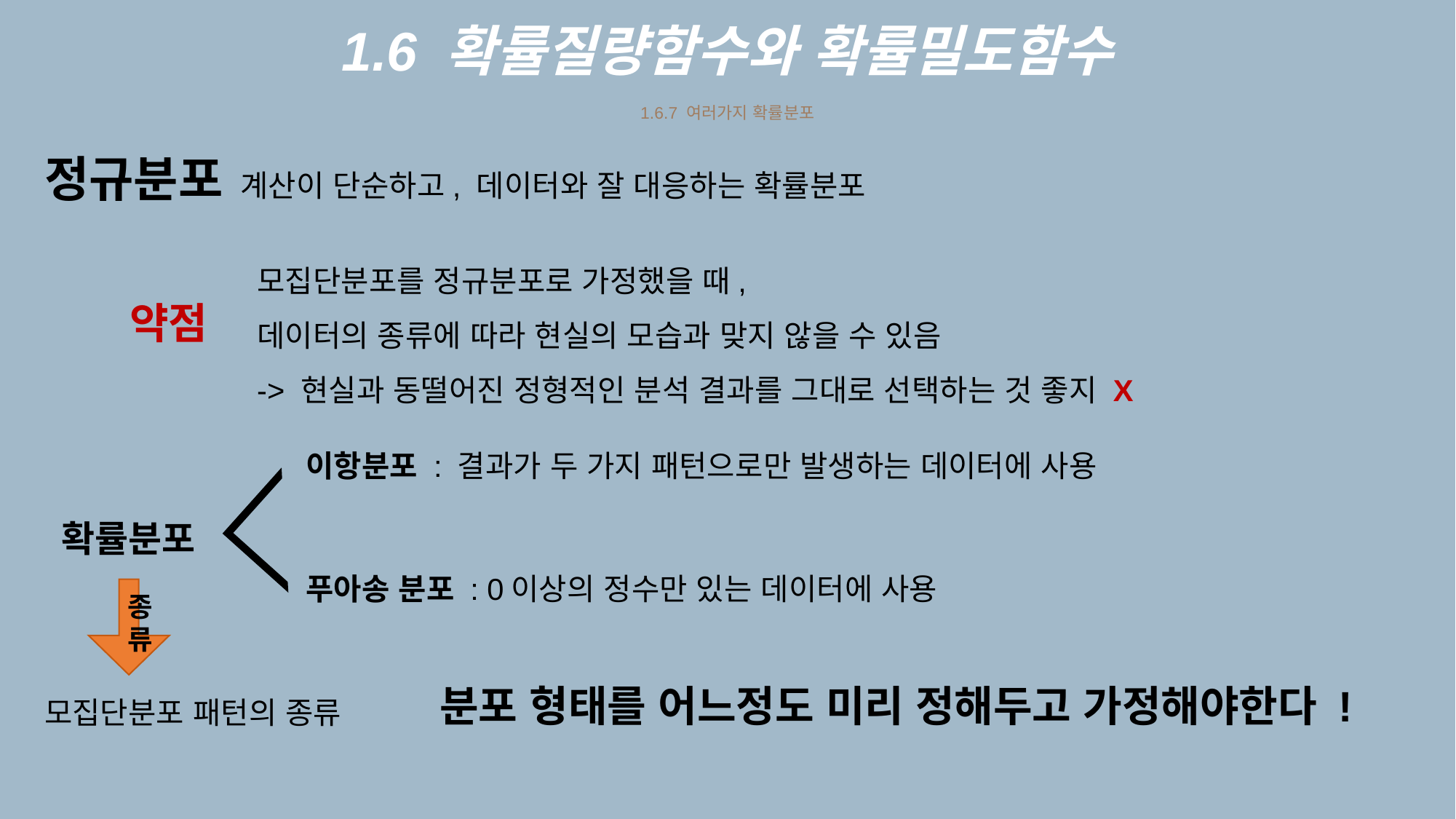

1.6 확률질량함수와 확률밀도함수

1.6.7 여러가지 확률분포
정규분포  계산이 단순하고, 데이터와 잘 대응하는 확률분포
모집단분포를 정규분포로 가정했을 때,
데이터의 종류에 따라 현실의 모습과 맞지 않을 수 있음
-> 현실과 동떨어진 정형적인 분석 결과를 그대로 선택하는 것 좋지 X
약점
이항분포 : 결과가 두 가지 패턴으로만 발생하는 데이터에 사용

확률분포
푸아송 분포 : 0이상의 정수만 있는 데이터에 사용
종류
분포 형태를 어느정도 미리 정해두고 가정해야한다 !
모집단분포 패턴의 종류